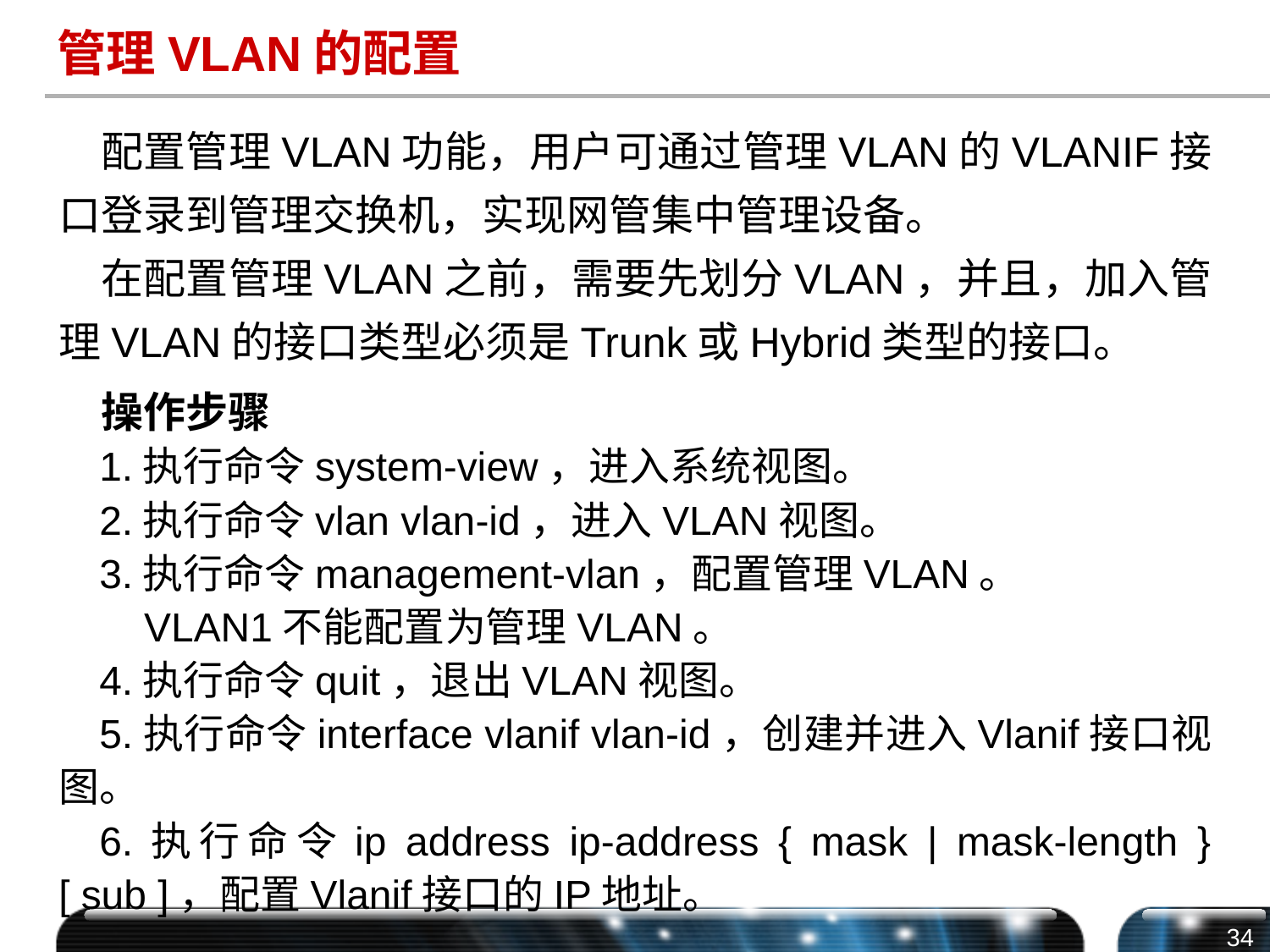

# 管理VLAN的配置
配置管理VLAN功能，用户可通过管理VLAN的VLANIF接口登录到管理交换机，实现网管集中管理设备。
在配置管理VLAN之前，需要先划分VLAN，并且，加入管理VLAN的接口类型必须是Trunk或Hybrid类型的接口。
操作步骤
1.执行命令system-view，进入系统视图。
2.执行命令vlan vlan-id，进入VLAN视图。
3.执行命令management-vlan，配置管理VLAN。
    VLAN1不能配置为管理VLAN。
4.执行命令quit，退出VLAN视图。
5.执行命令interface vlanif vlan-id，创建并进入Vlanif接口视图。
6.执行命令ip address ip-address { mask | mask-length } [ sub ]，配置Vlanif接口的IP地址。